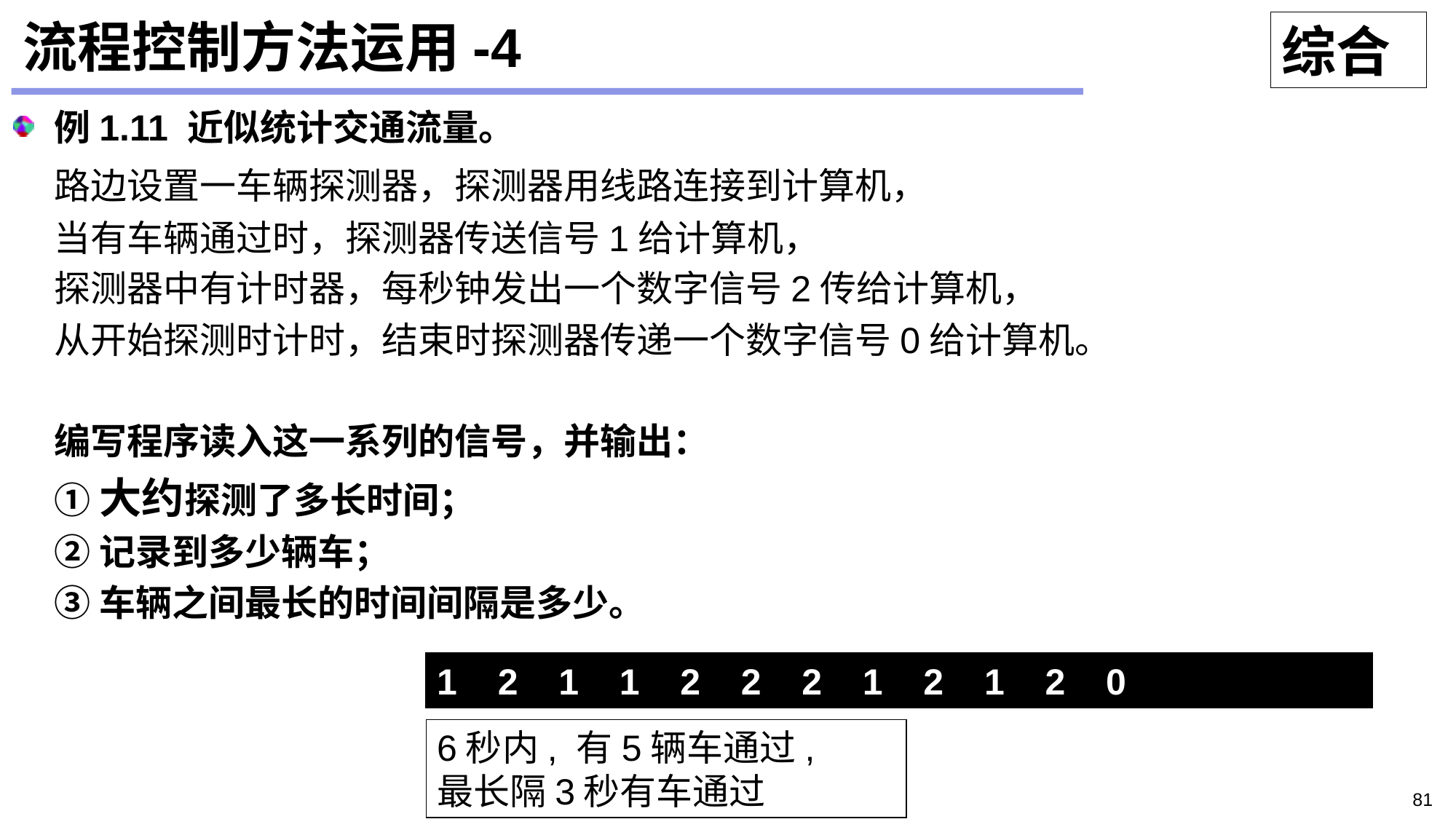

# 流程控制方法运用-4
综合
例1.11 近似统计交通流量。
	路边设置一车辆探测器，探测器用线路连接到计算机，
	当有车辆通过时，探测器传送信号1给计算机，
	探测器中有计时器，每秒钟发出一个数字信号2传给计算机，
	从开始探测时计时，结束时探测器传递一个数字信号0给计算机。

	编写程序读入这一系列的信号，并输出：
	①大约探测了多长时间；
	②记录到多少辆车；
	③车辆之间最长的时间间隔是多少。
1    2    1    1    2    2    2    1    2    1    2    0
6秒内, 有5辆车通过,
最长隔3秒有车通过
81